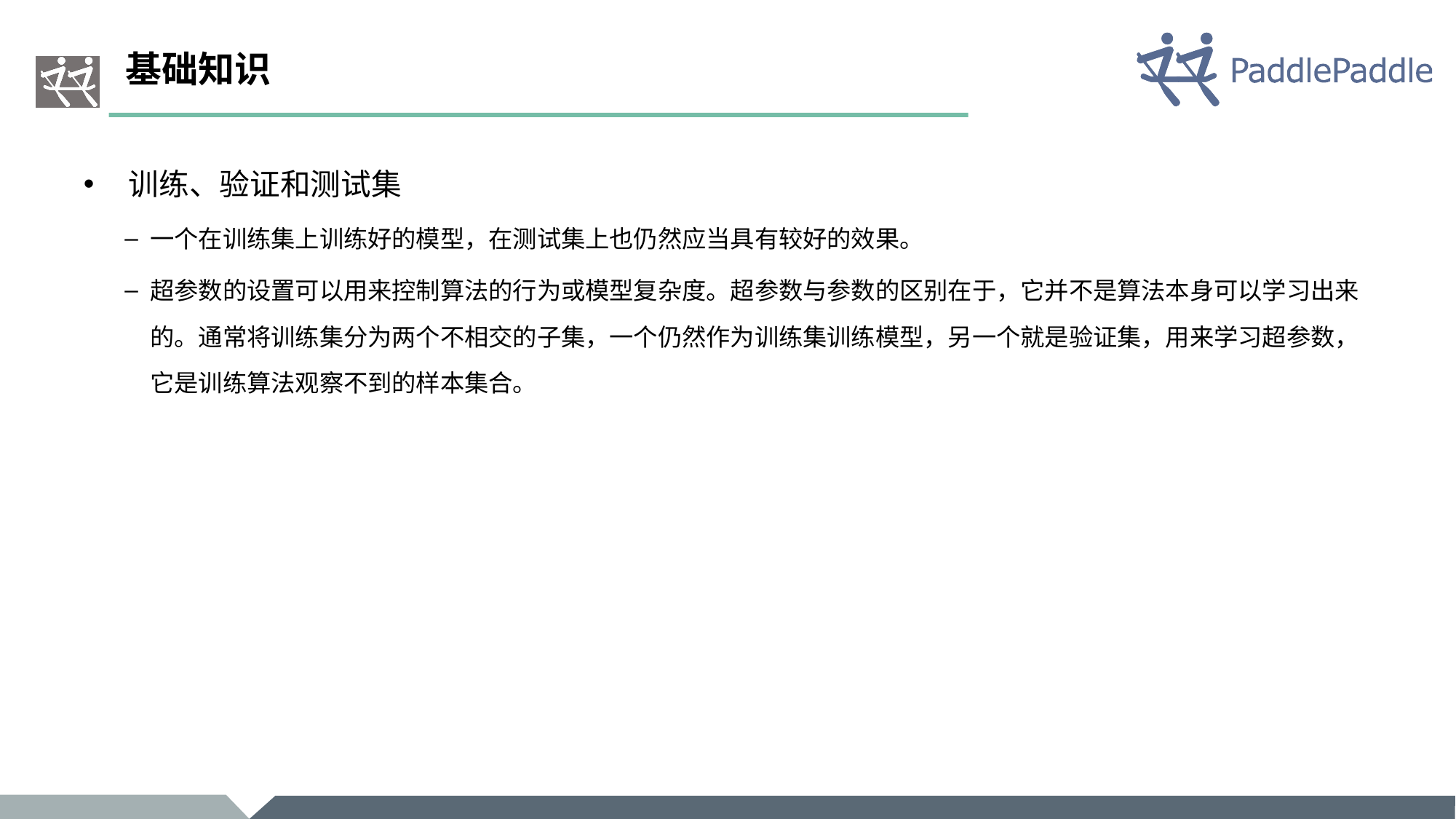

# 基础知识
 训练、验证和测试集
一个在训练集上训练好的模型，在测试集上也仍然应当具有较好的效果。
超参数的设置可以用来控制算法的行为或模型复杂度。超参数与参数的区别在于，它并不是算法本身可以学习出来的。通常将训练集分为两个不相交的子集，一个仍然作为训练集训练模型，另一个就是验证集，用来学习超参数，它是训练算法观察不到的样本集合。